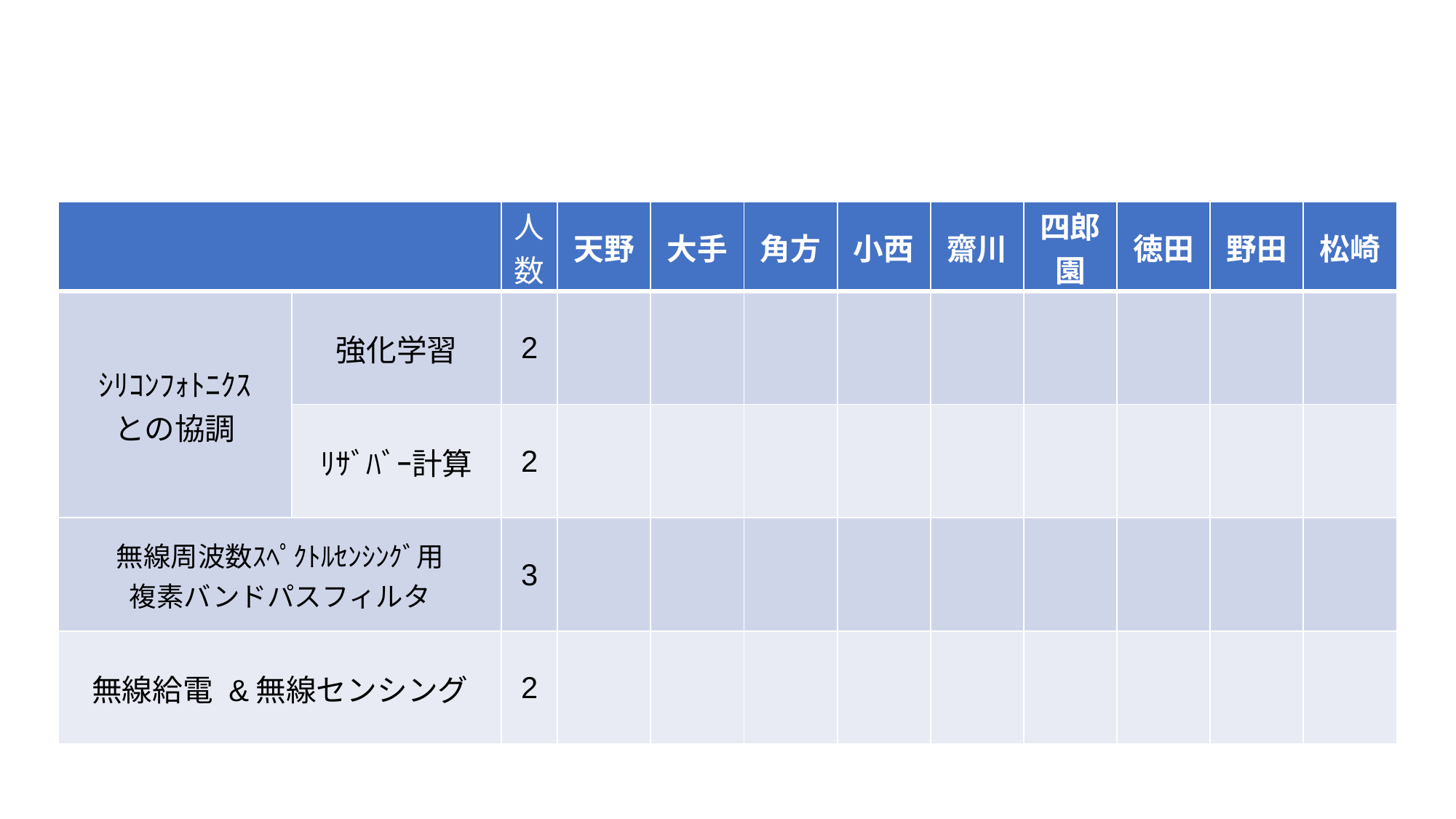

#
|  |  | 人数 | 天野 | 大手 | 角方 | 小西 | 齋川 | 四郎園 | 徳田 | 野田 | 松崎 |
| --- | --- | --- | --- | --- | --- | --- | --- | --- | --- | --- | --- |
| ｼﾘｺﾝﾌｫﾄﾆｸｽ との協調 | 強化学習 | 2 |  |  |  |  |  |  |  |  |  |
|  | ﾘｻﾞﾊﾞｰ計算 | 2 |  |  |  |  |  |  |  |  |  |
| 無線周波数ｽﾍﾟｸﾄﾙｾﾝｼﾝｸﾞ用 複素バンドパスフィルタ | 無線周波数ｽﾍﾟｸﾄﾙｾﾝｼﾝｸﾞ用複素ﾌｨﾙﾀ | 3 |  |  |  |  |  |  |  |  |  |
| 無線給電 &無線センシング |  | 2 |  |  |  |  |  |  |  |  |  |